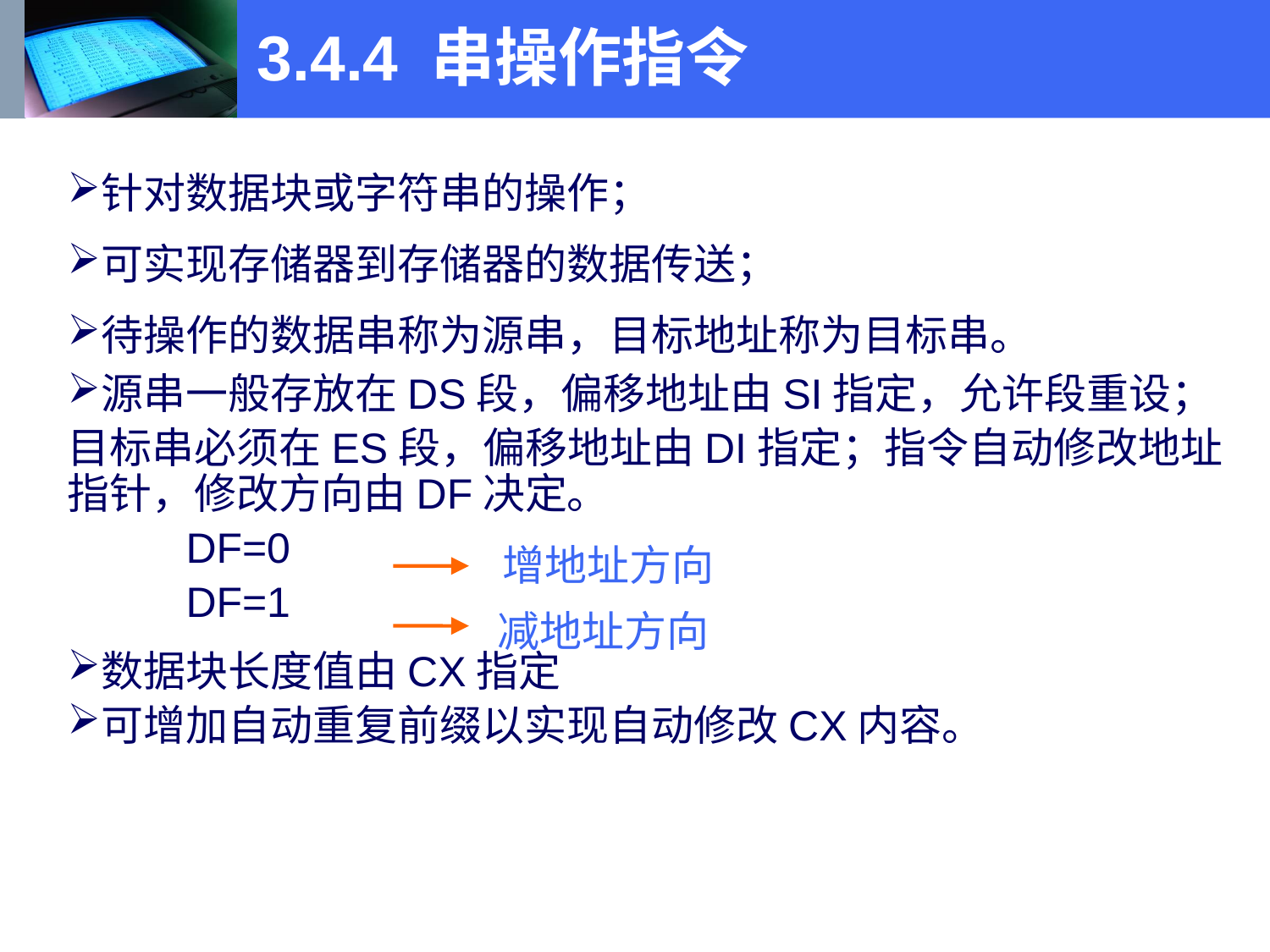

3.4.4 串操作指令
针对数据块或字符串的操作；
可实现存储器到存储器的数据传送；
待操作的数据串称为源串，目标地址称为目标串。
源串一般存放在DS段，偏移地址由SI指定，允许段重设；
目标串必须在ES段，偏移地址由DI指定；指令自动修改地址指针，修改方向由DF决定。
          DF=0
          DF=1
数据块长度值由CX指定
可增加自动重复前缀以实现自动修改CX内容。

增地址方向

减地址方向